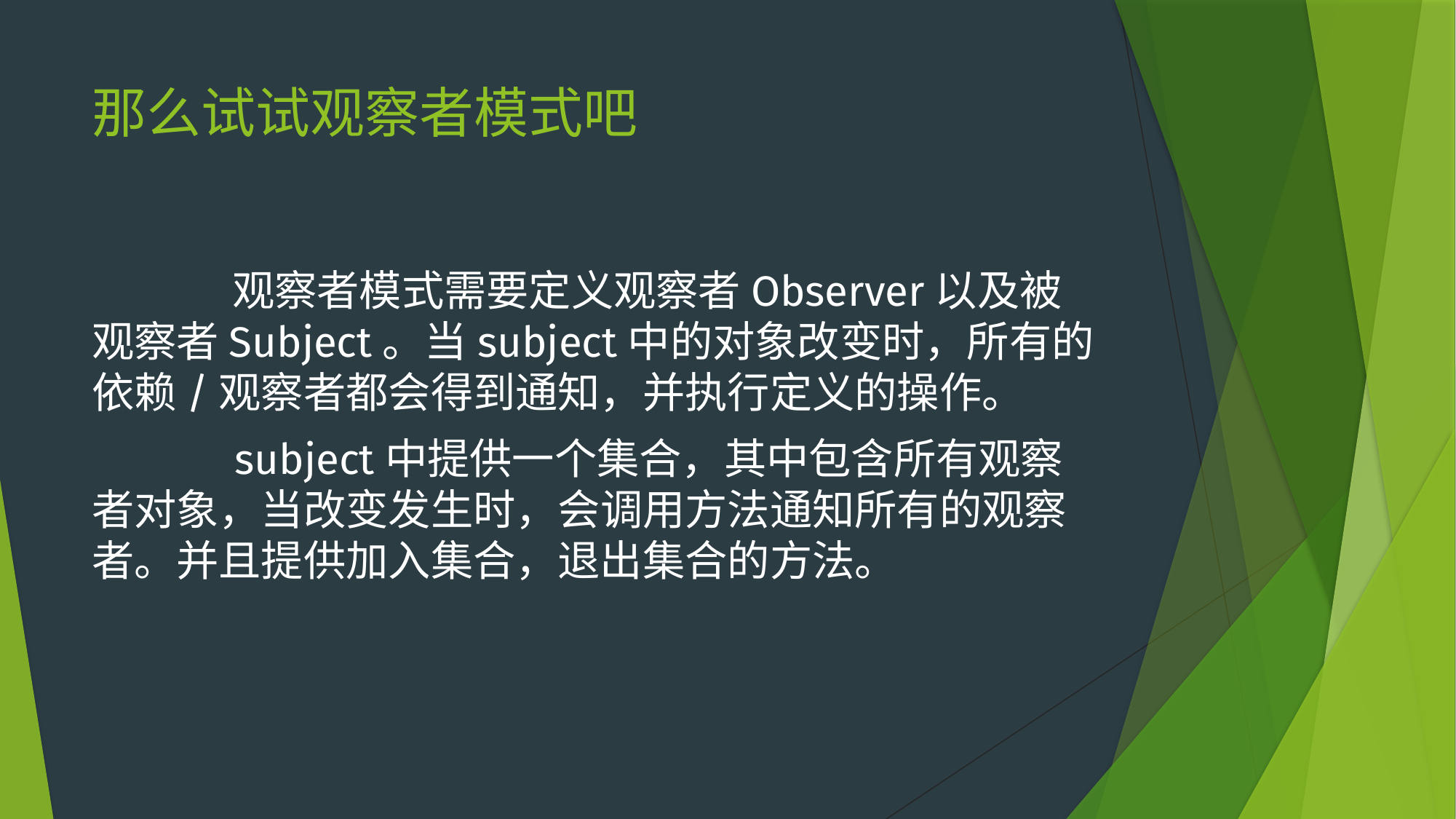

# 那么试试观察者模式吧
	    观察者模式需要定义观察者Observer以及被观察者Subject。当subject中的对象改变时，所有的依赖/观察者都会得到通知，并执行定义的操作。
	   subject中提供一个集合，其中包含所有观察者对象，当改变发生时，会调用方法通知所有的观察者。并且提供加入集合，退出集合的方法。